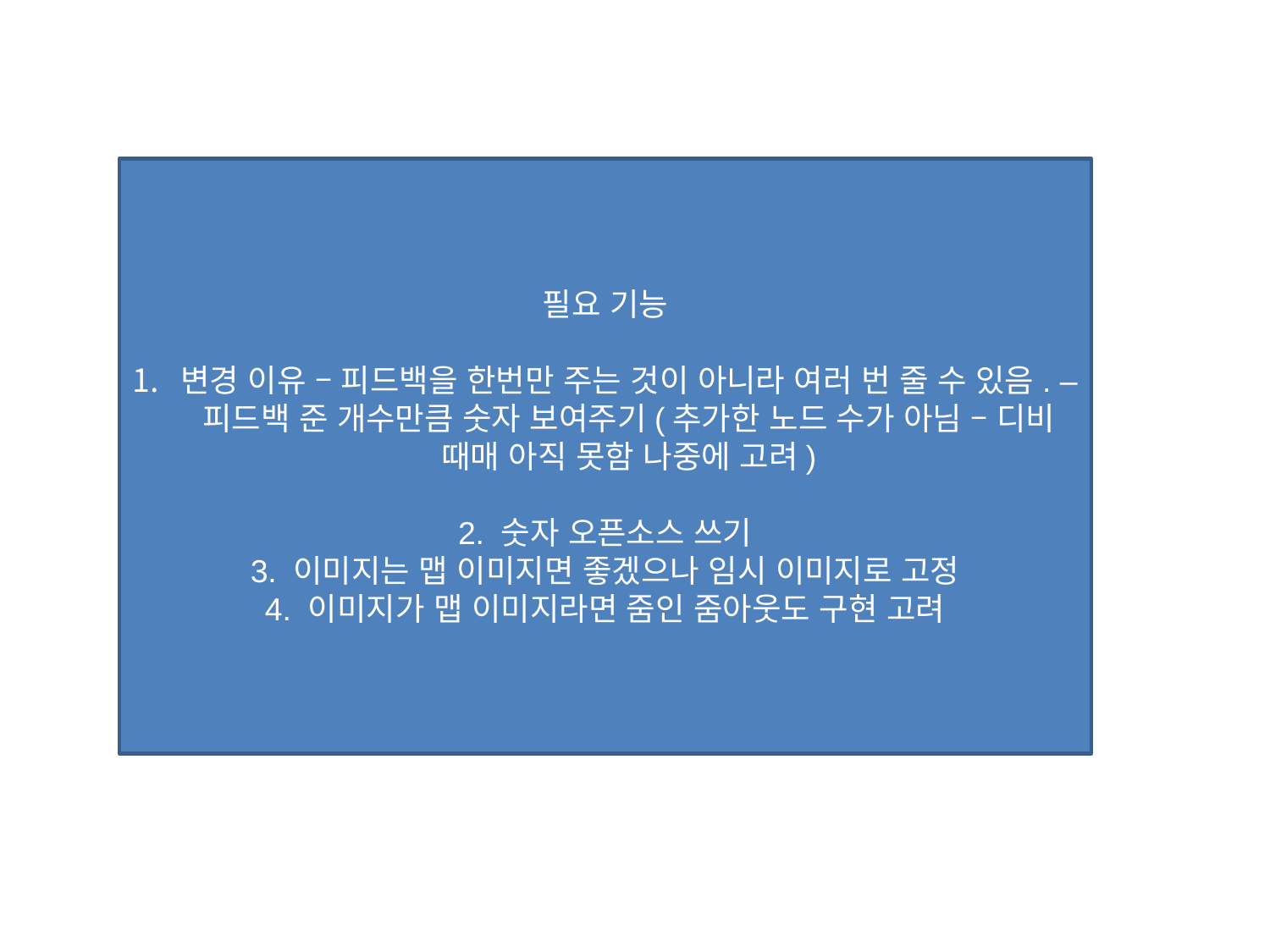

필요 기능

변경 이유 – 피드백을 한번만 주는 것이 아니라 여러 번 줄 수 있음. – 피드백 준 개수만큼 숫자 보여주기(추가한 노드 수가 아님 – 디비 때매 아직 못함 나중에 고려)

2. 숫자 오픈소스 쓰기
3. 이미지는 맵 이미지면 좋겠으나 임시 이미지로 고정
4. 이미지가 맵 이미지라면 줌인 줌아웃도 구현 고려